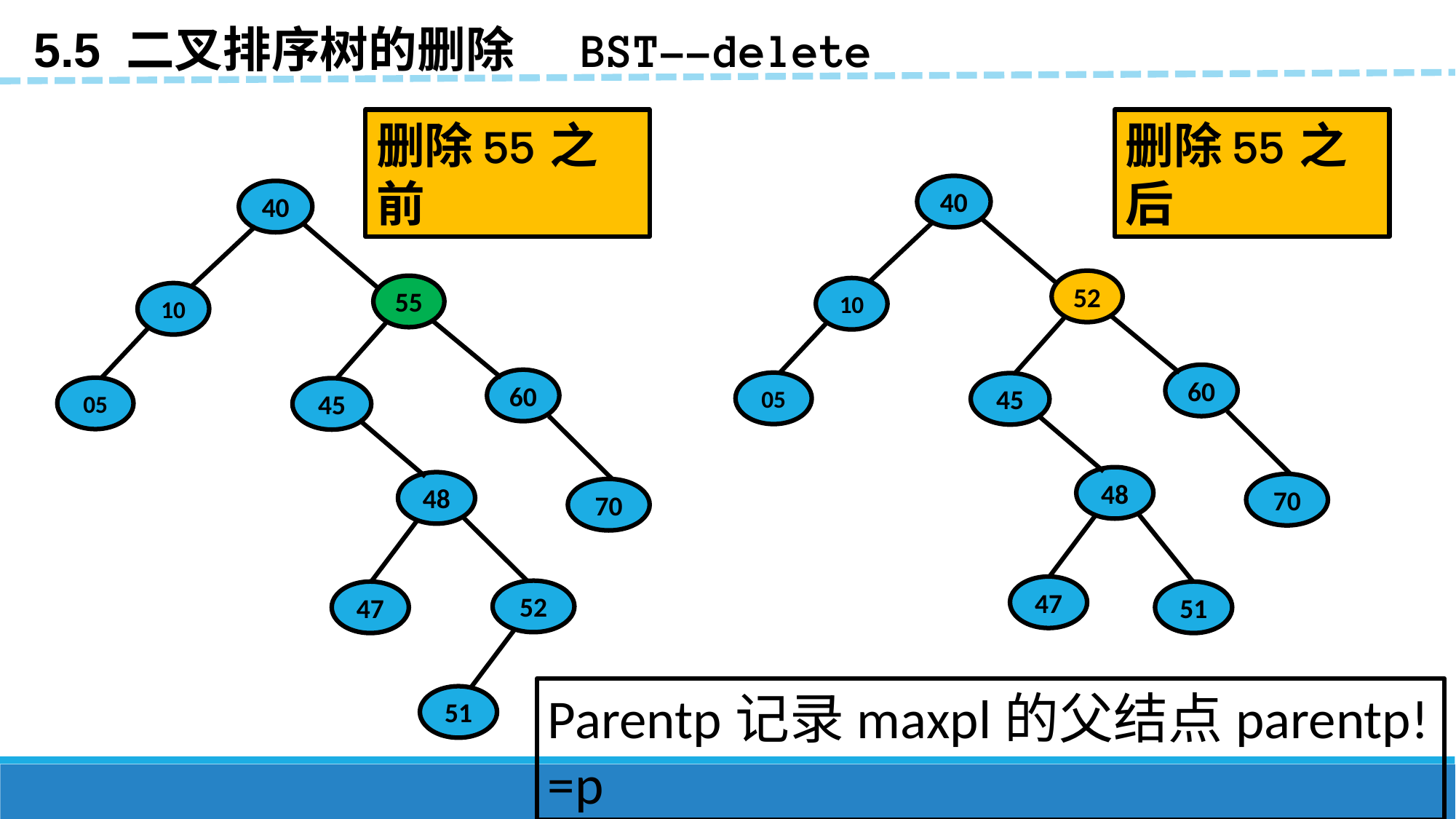

5.5 二叉排序树的删除     BST--delete
删除55之后
删除55之前
40
40

52
55
10
10

60
60
05
45
05
45

48
48
70
70

47
52
47
51

Parentp记录maxpl的父结点parentp!=p
51